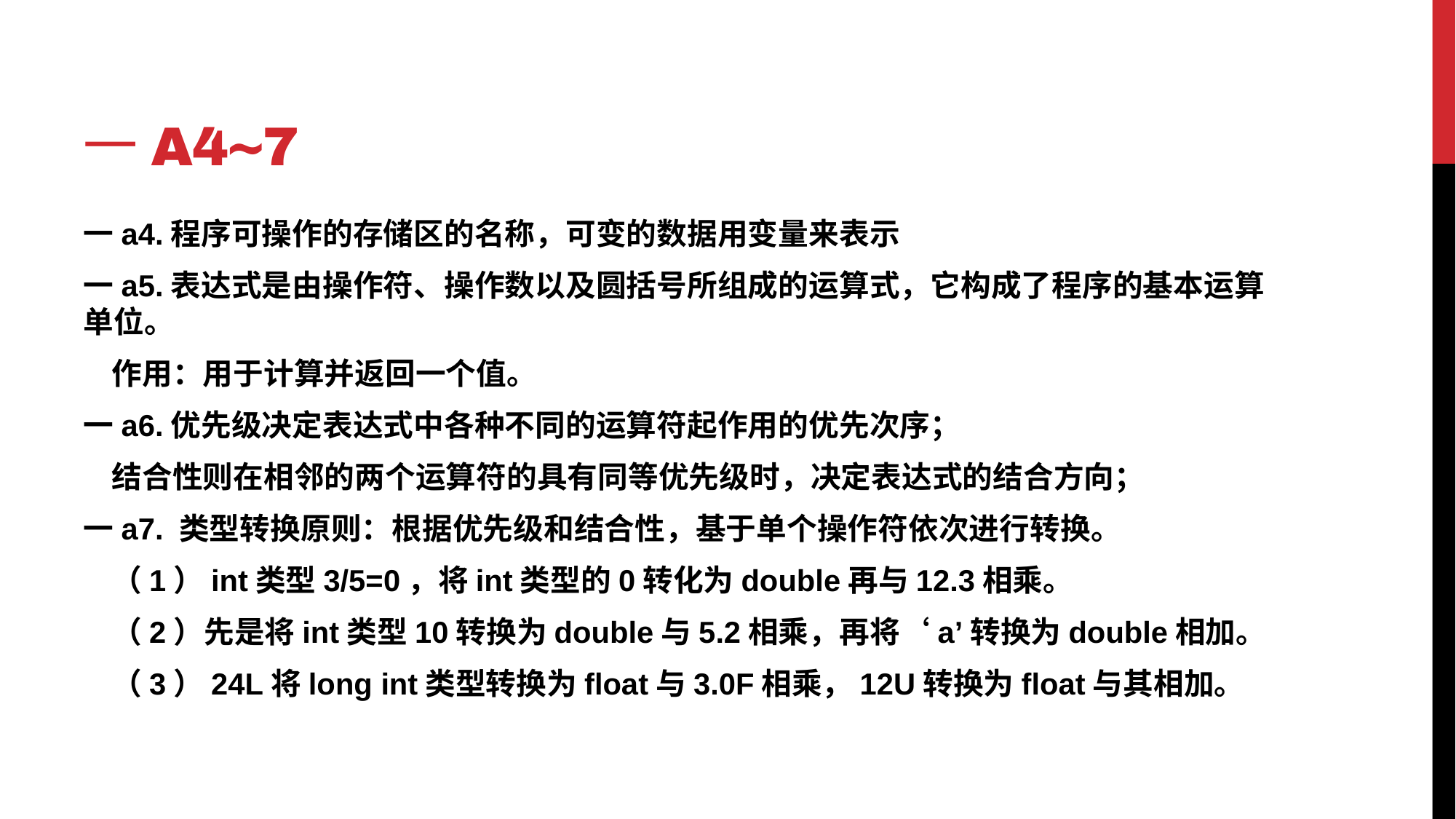

# 一a4~7
一a4.程序可操作的存储区的名称，可变的数据用变量来表示
一a5.表达式是由操作符、操作数以及圆括号所组成的运算式，它构成了程序的基本运算单位。
   作用：用于计算并返回一个值。
一a6.优先级决定表达式中各种不同的运算符起作用的优先次序；
   结合性则在相邻的两个运算符的具有同等优先级时，决定表达式的结合方向；
一a7. 类型转换原则：根据优先级和结合性，基于单个操作符依次进行转换。
   （1）int类型3/5=0，将int类型的0转化为double再与12.3相乘。
   （2）先是将int类型10转换为double与5.2相乘，再将‘a’转换为double相加。
   （3）24L将long int类型转换为float与3.0F相乘，12U转换为float与其相加。